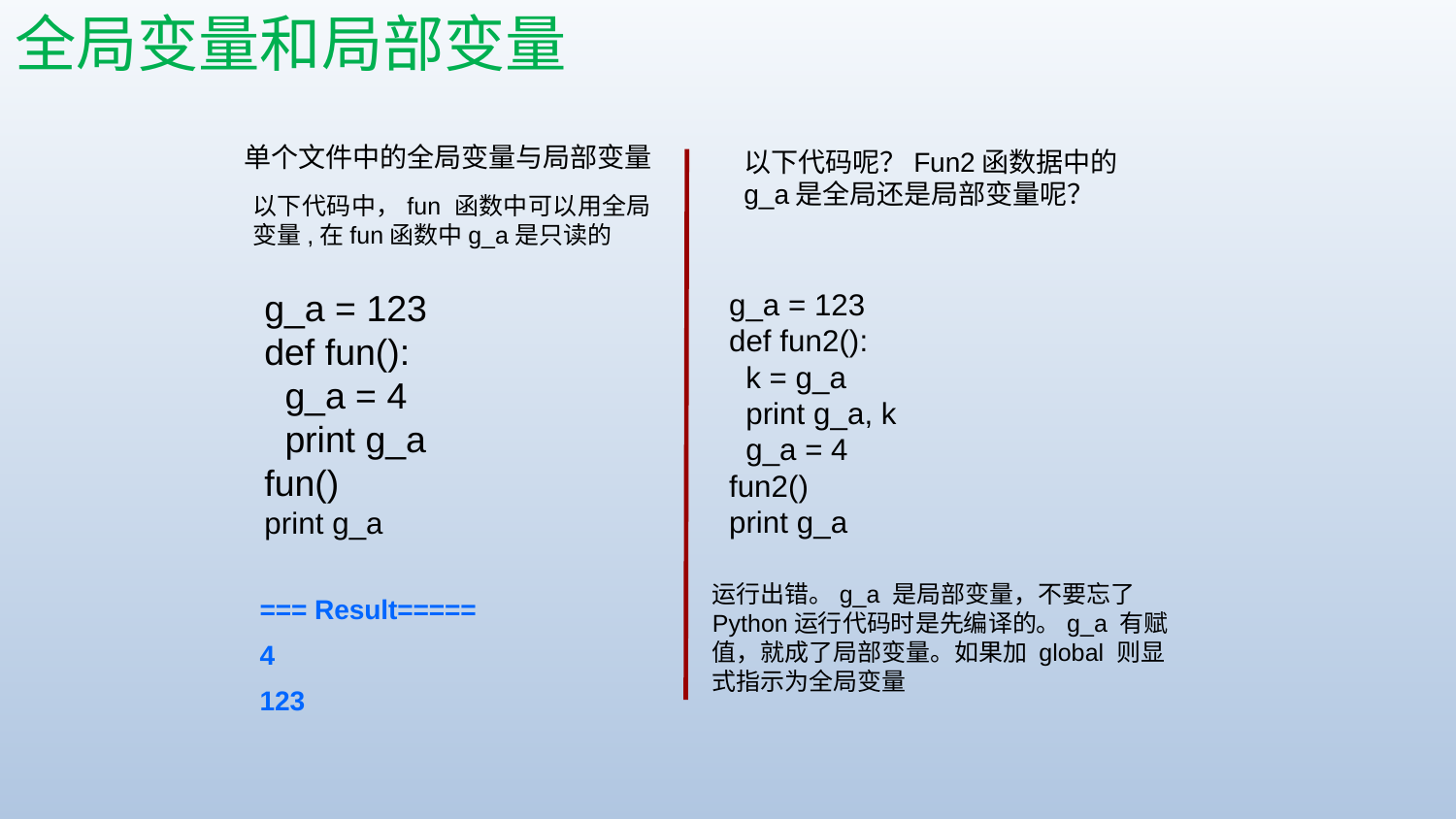

# 全局变量和局部变量
单个文件中的全局变量与局部变量
以下代码呢？Fun2函数据中的g_a是全局还是局部变量呢？

以下代码中，fun 函数中可以用全局变量,在fun函数中g_a是只读的
g_a = 123
def fun():
  g_a = 4
  print g_a
fun()
print g_a
g_a = 123
def fun2():
  k = g_a
  print g_a, k
  g_a = 4
fun2()
print g_a
运行出错。g_a 是局部变量，不要忘了Python运行代码时是先编译的。g_a 有赋值，就成了局部变量。如果加 global 则显式指示为全局变量
=== Result=====
4
123